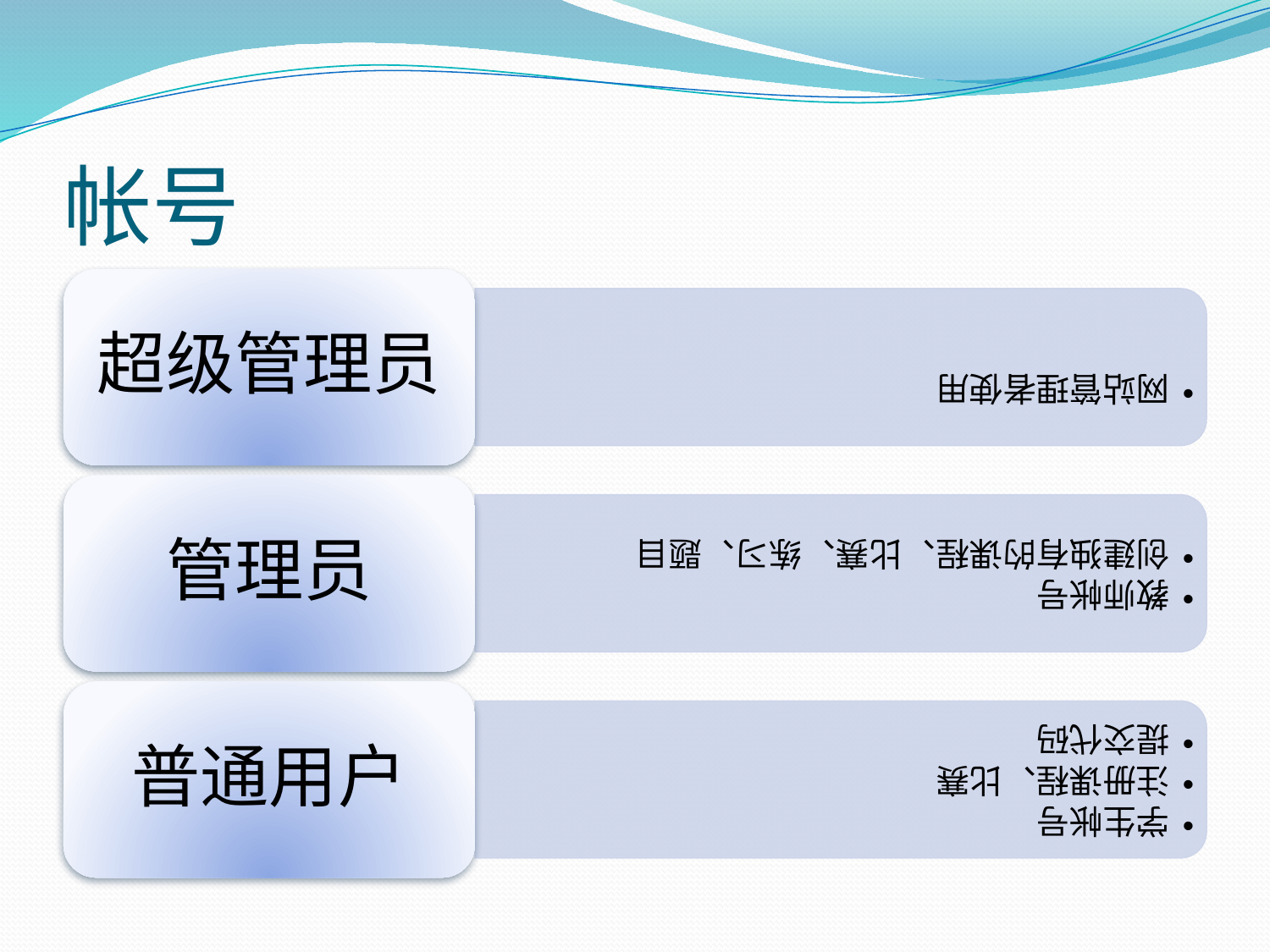

# 帐号
网站管理者使用

超级管理员
教师帐号
创建独有的课程、比赛、练习、题目
管理员
学生帐号
注册课程、比赛
提交代码
普通用户